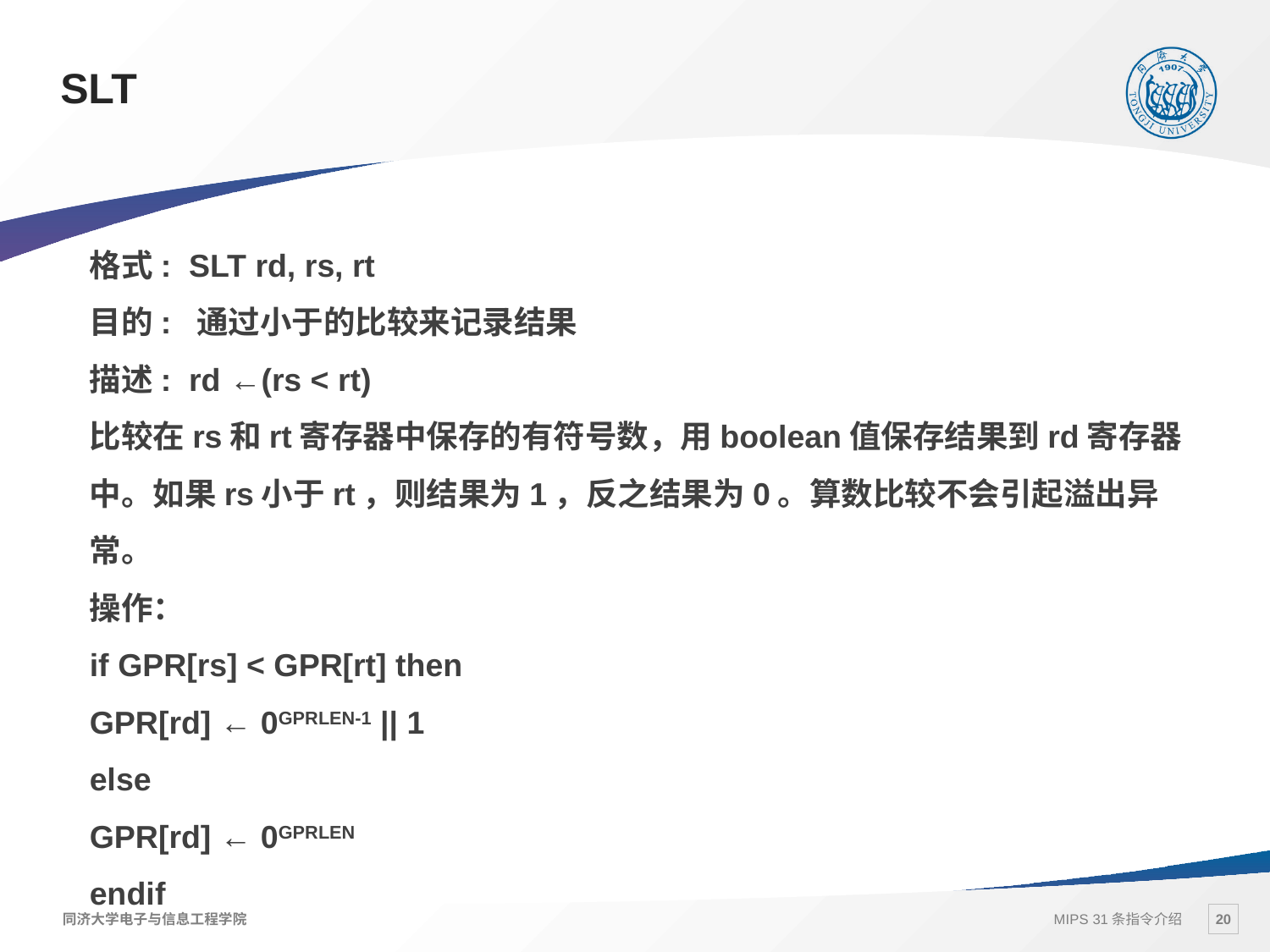

# SLT
格式:  SLT rd, rs, rt
目的:  通过小于的比较来记录结果
描述:  rd ←(rs < rt)
比较在rs和rt寄存器中保存的有符号数，用boolean值保存结果到rd寄存器中。如果rs小于rt，则结果为1，反之结果为0。算数比较不会引起溢出异常。
操作：
if GPR[rs] < GPR[rt] then
GPR[rd] ← 0GPRLEN-1 || 1
else
GPR[rd] ← 0GPRLEN
endif